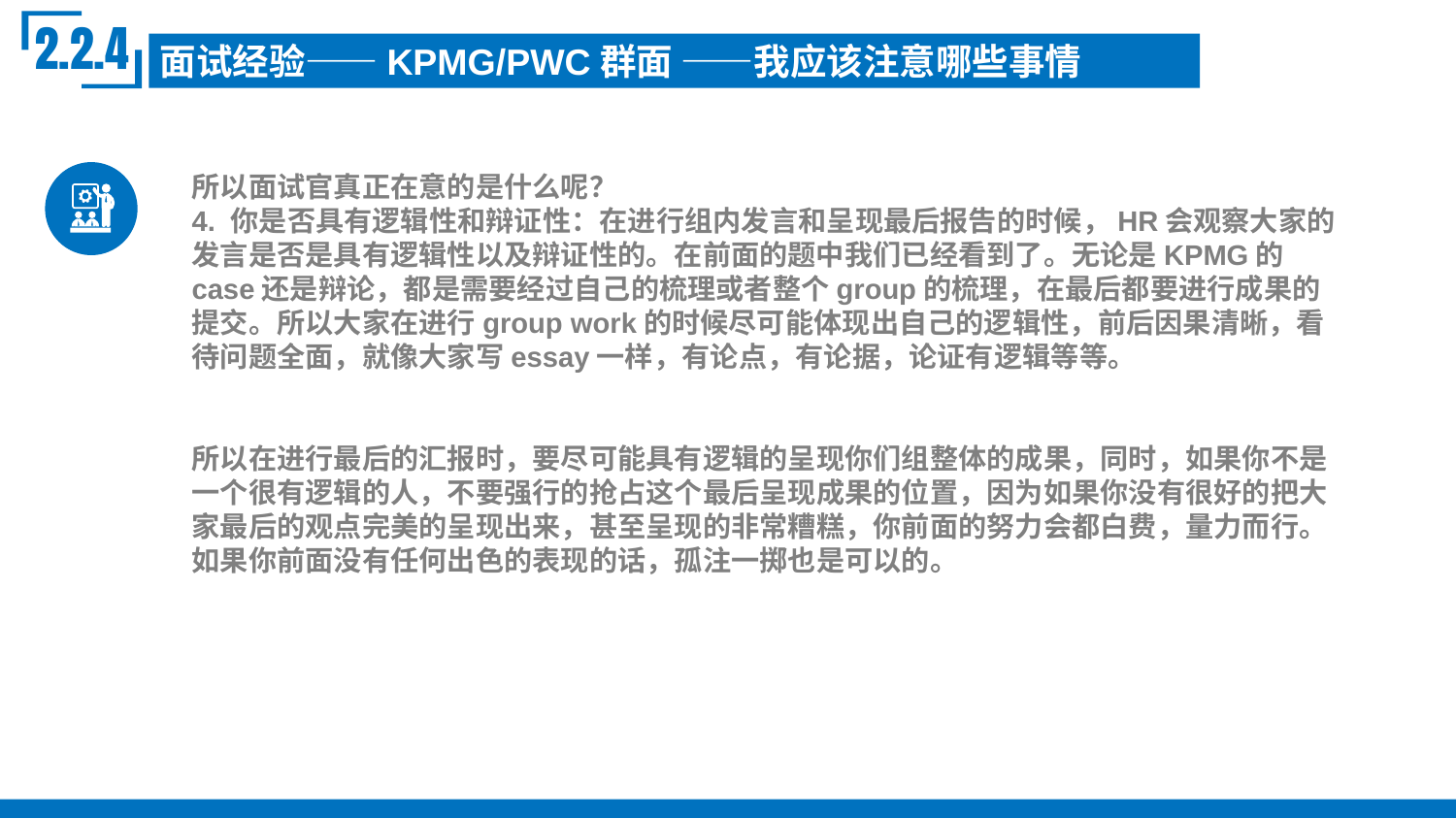

2.2.4
面试经验——KPMG/PWC群面 ——我应该注意哪些事情

所以面试官真正在意的是什么呢？
4. 你是否具有逻辑性和辩证性：在进行组内发言和呈现最后报告的时候，HR会观察大家的发言是否是具有逻辑性以及辩证性的。在前面的题中我们已经看到了。无论是KPMG的case还是辩论，都是需要经过自己的梳理或者整个group的梳理，在最后都要进行成果的提交。所以大家在进行group work的时候尽可能体现出自己的逻辑性，前后因果清晰，看待问题全面，就像大家写essay一样，有论点，有论据，论证有逻辑等等。

所以在进行最后的汇报时，要尽可能具有逻辑的呈现你们组整体的成果，同时，如果你不是一个很有逻辑的人，不要强行的抢占这个最后呈现成果的位置，因为如果你没有很好的把大家最后的观点完美的呈现出来，甚至呈现的非常糟糕，你前面的努力会都白费，量力而行。如果你前面没有任何出色的表现的话，孤注一掷也是可以的。